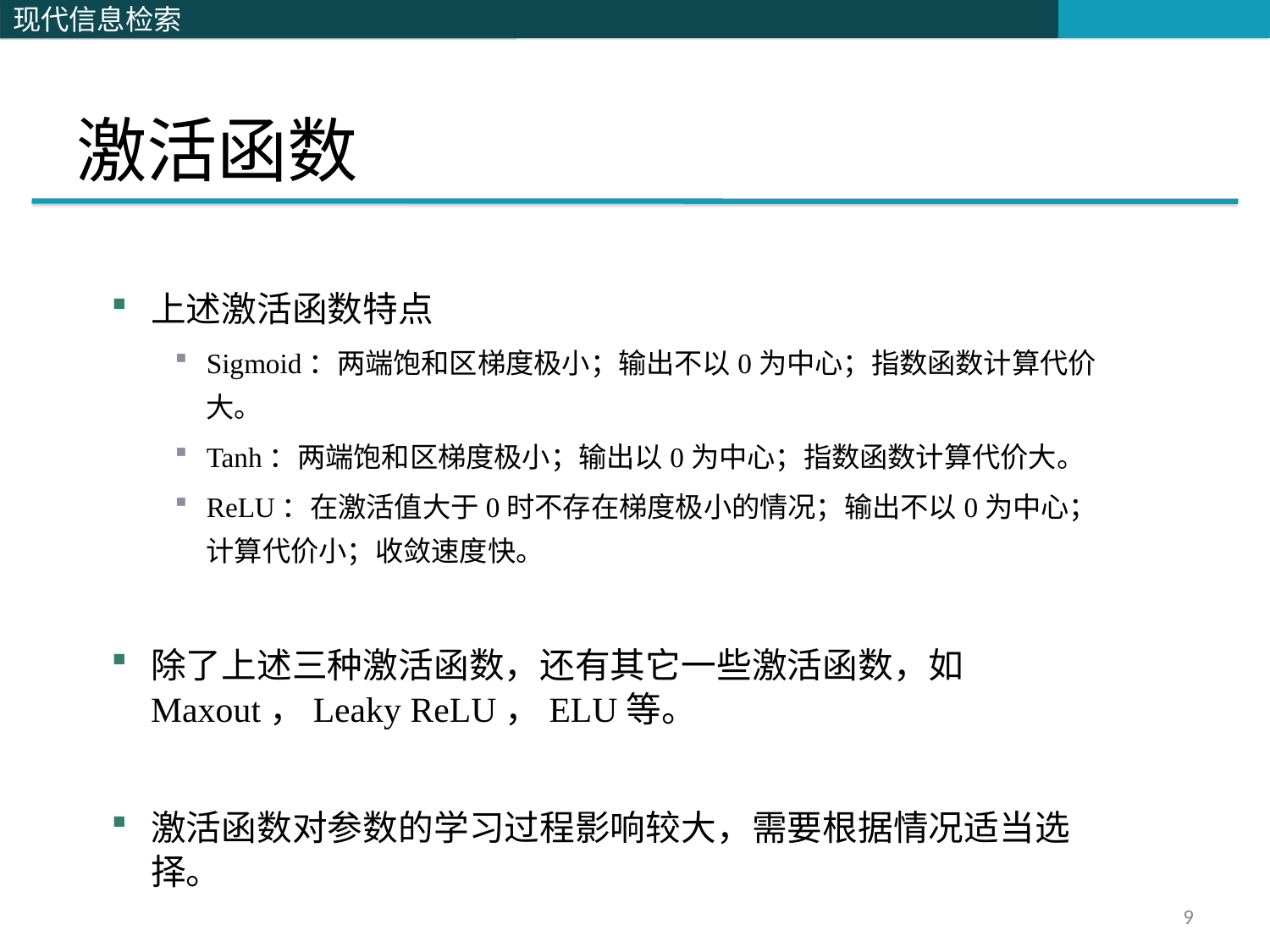

# 激活函数

上述激活函数特点
Sigmoid：两端饱和区梯度极小；输出不以0为中心；指数函数计算代价大。
Tanh：两端饱和区梯度极小；输出以0为中心；指数函数计算代价大。
ReLU：在激活值大于0时不存在梯度极小的情况；输出不以0为中心；计算代价小；收敛速度快。

除了上述三种激活函数，还有其它一些激活函数，如Maxout，Leaky ReLU，ELU等。

激活函数对参数的学习过程影响较大，需要根据情况适当选择。

9